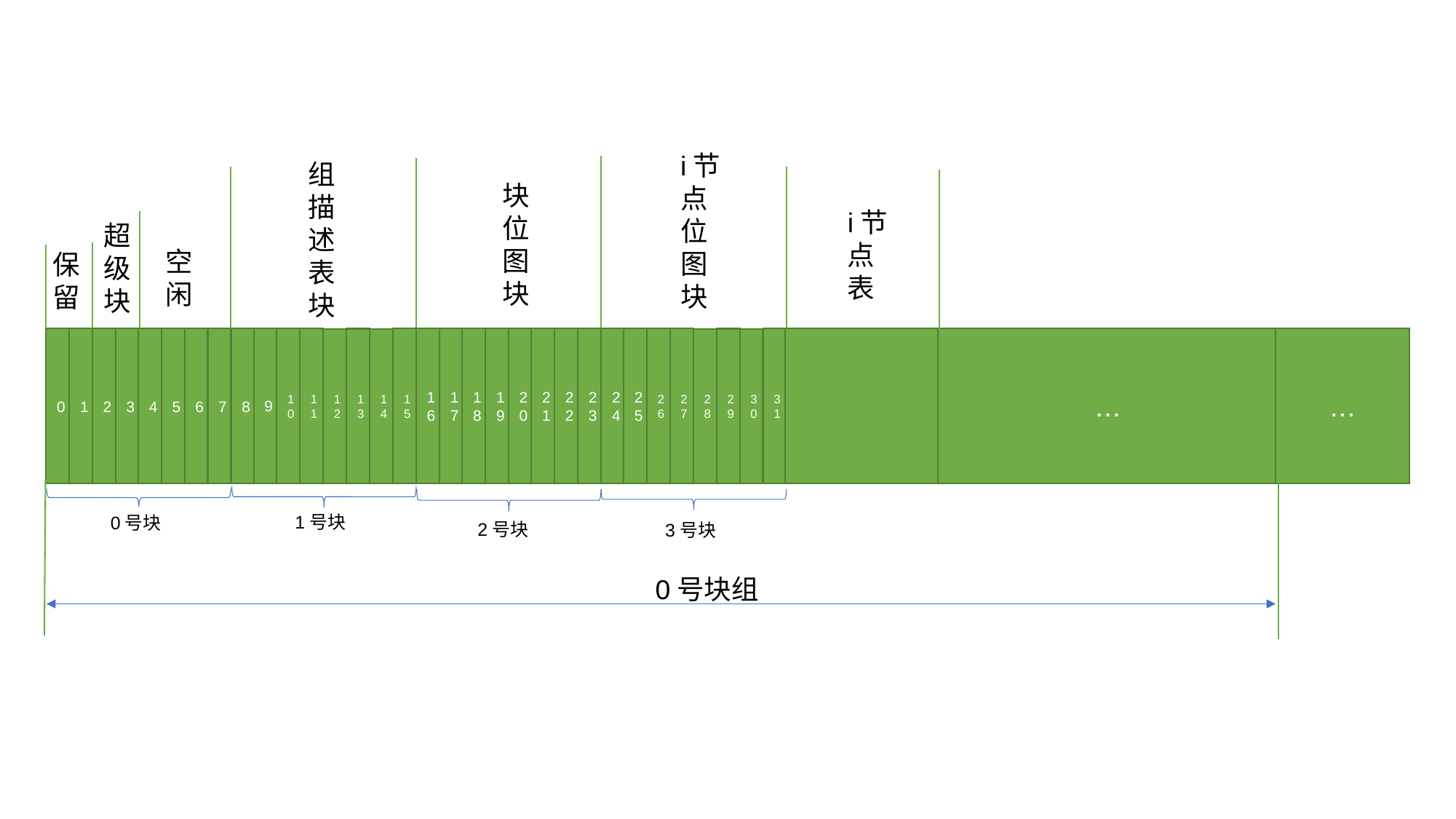

i节
点
位
图
块
组
描
述
表
块
块
位
图
块
i节
点
表
超
级
块
空
闲
保
留

…
…
10
11
26
27
15
31
9
25
8
24
7
23
6
22
6
6
5
21
4
20
3
19
2
18
0
16
1
17
13
29
14
30
12
28

1号块
0号块
2号块
3号块
0号块组